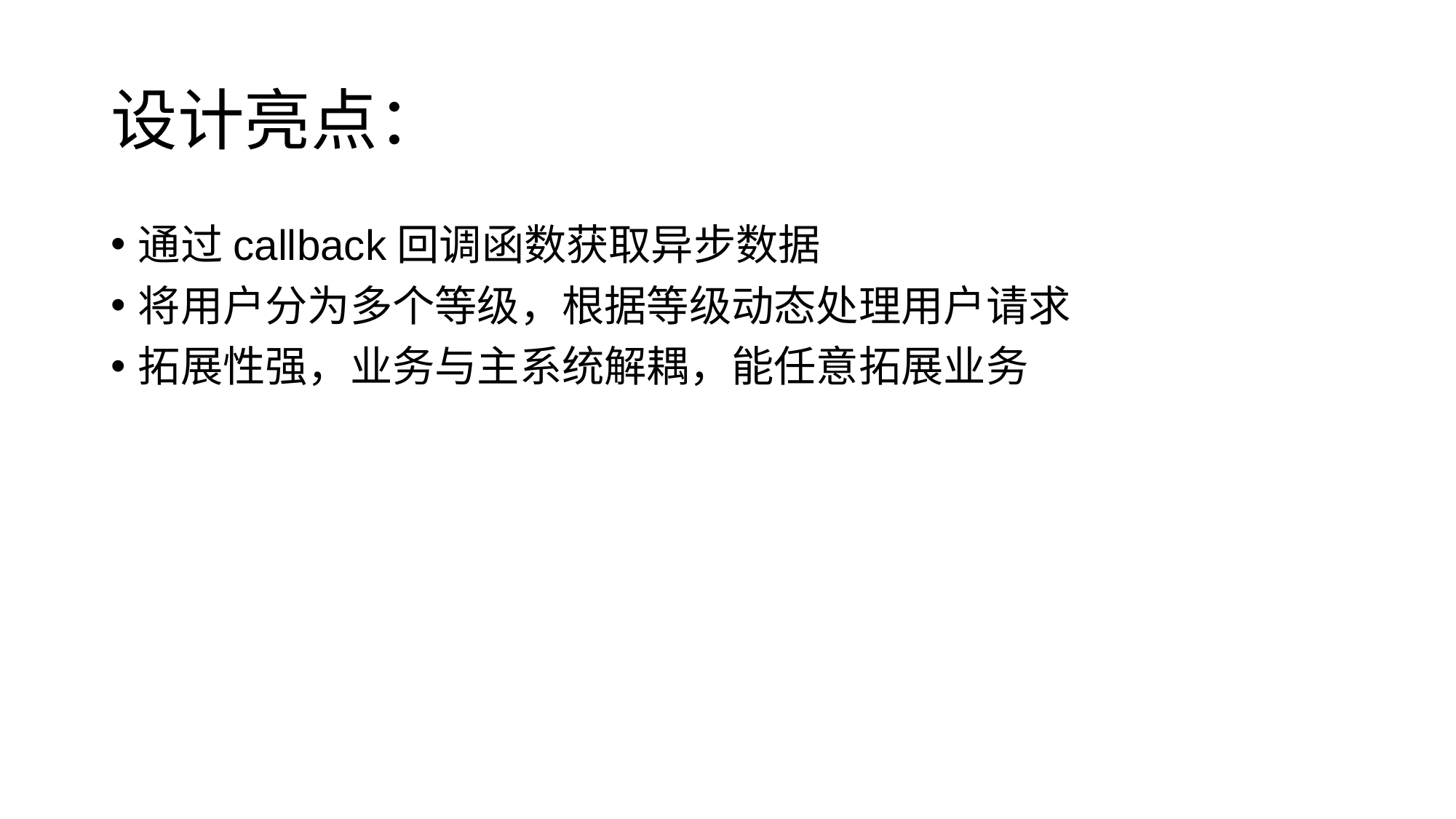

# 设计亮点：
通过callback回调函数获取异步数据
将用户分为多个等级，根据等级动态处理用户请求
拓展性强，业务与主系统解耦，能任意拓展业务